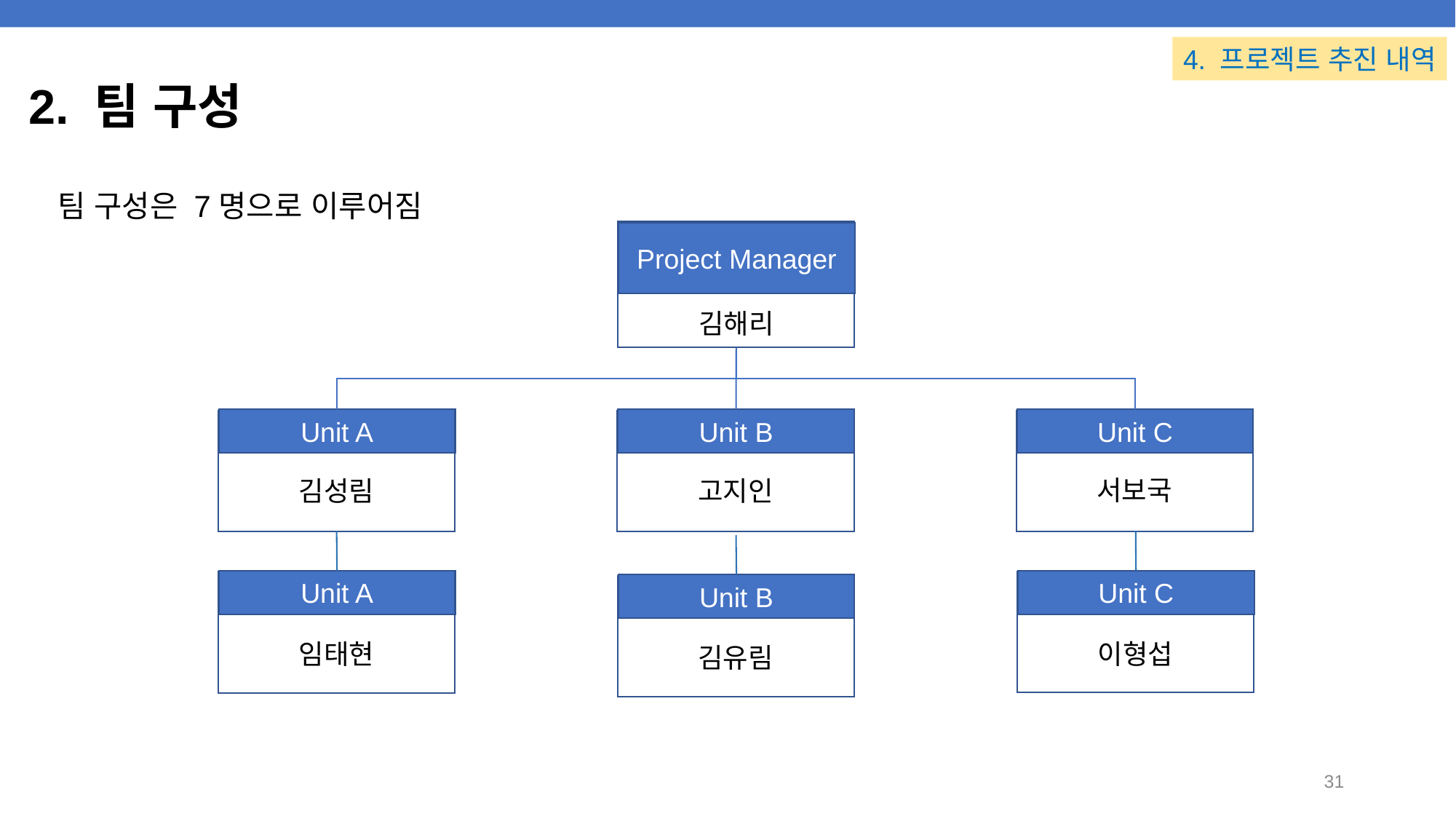

4. 프로젝트 추진 내역
# 2. 팀 구성
팀 구성은 7명으로 이루어짐

Project Manager
김해리
Unit A

김성림
Unit B

고지인
Unit C

서보국
Unit C

이형섭
Unit A

임태현
Unit B

김유림
31